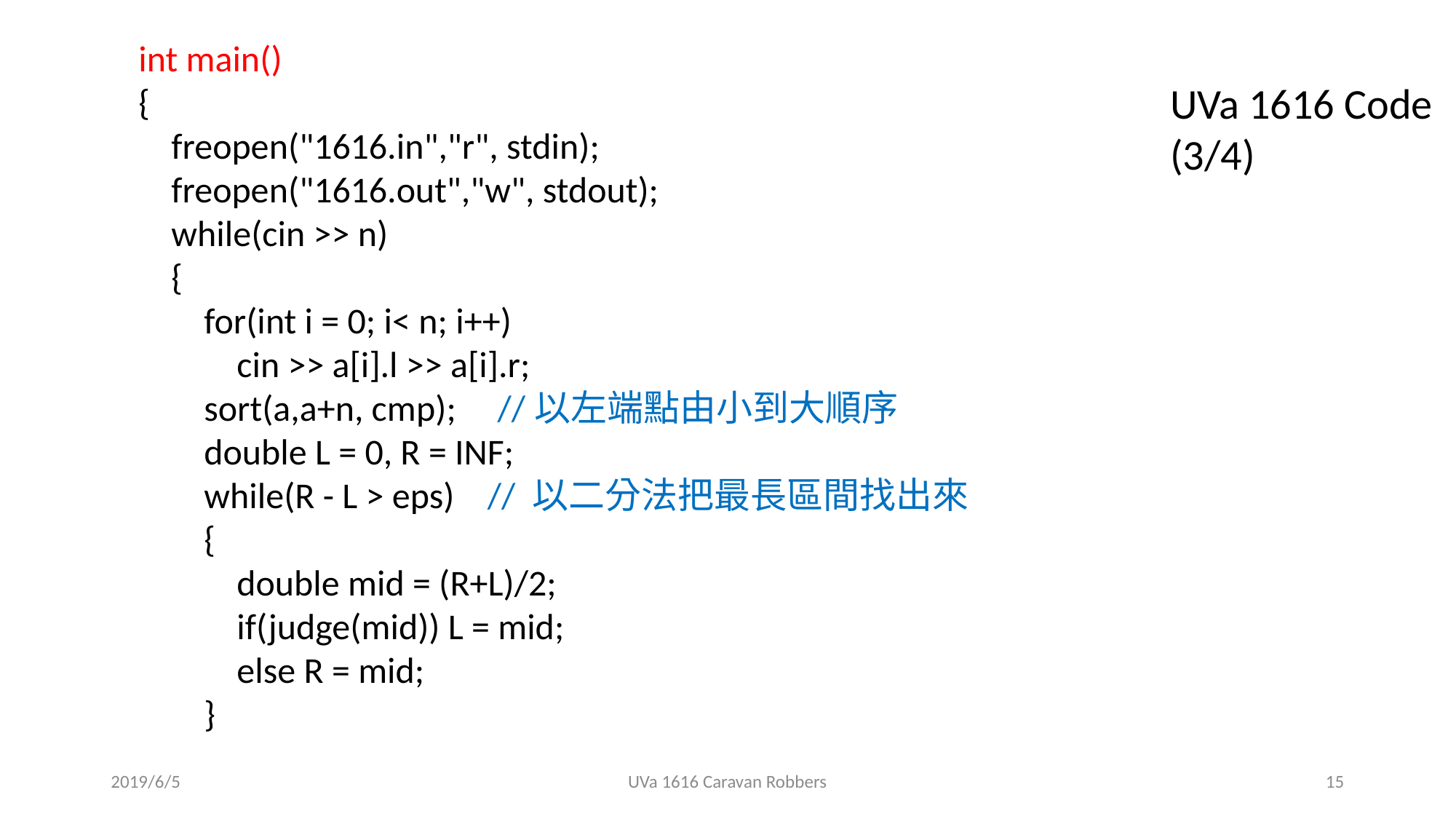

int main()
{
    freopen("1616.in","r", stdin);
    freopen("1616.out","w", stdout);
    while(cin >> n)
    {
        for(int i = 0; i< n; i++)
            cin >> a[i].l >> a[i].r;
        sort(a,a+n, cmp);     //以左端點由小到大順序
        double L = 0, R = INF;
        while(R - L > eps)    // 以二分法把最長區間找出來
        {
            double mid = (R+L)/2;
            if(judge(mid)) L = mid;
            else R = mid;
        }
UVa 1616 Code (3/4)
2019/6/5
UVa 1616 Caravan Robbers
15